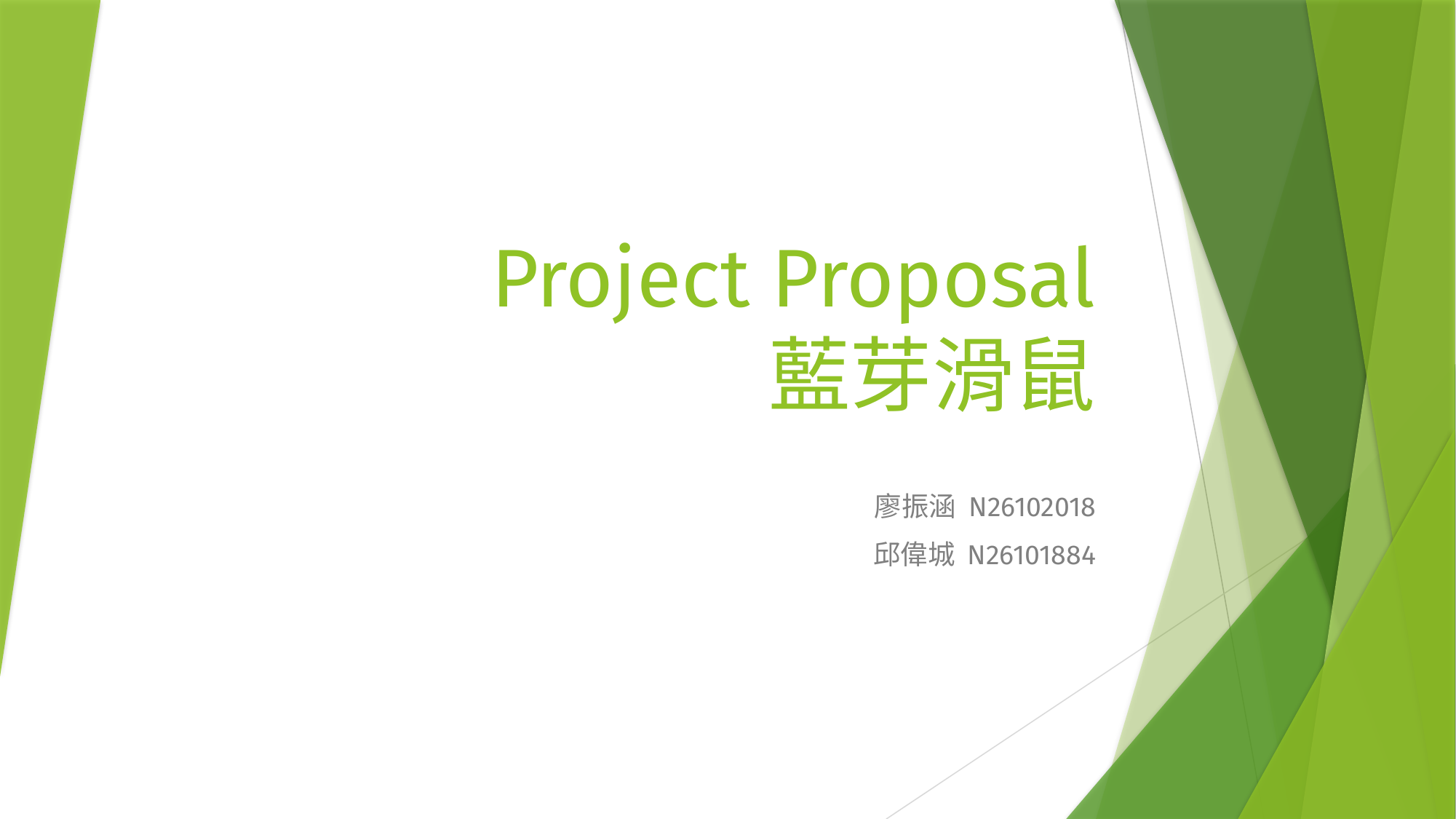

# Project Proposal 藍芽滑鼠
廖振涵 N26102018
邱偉城 N26101884